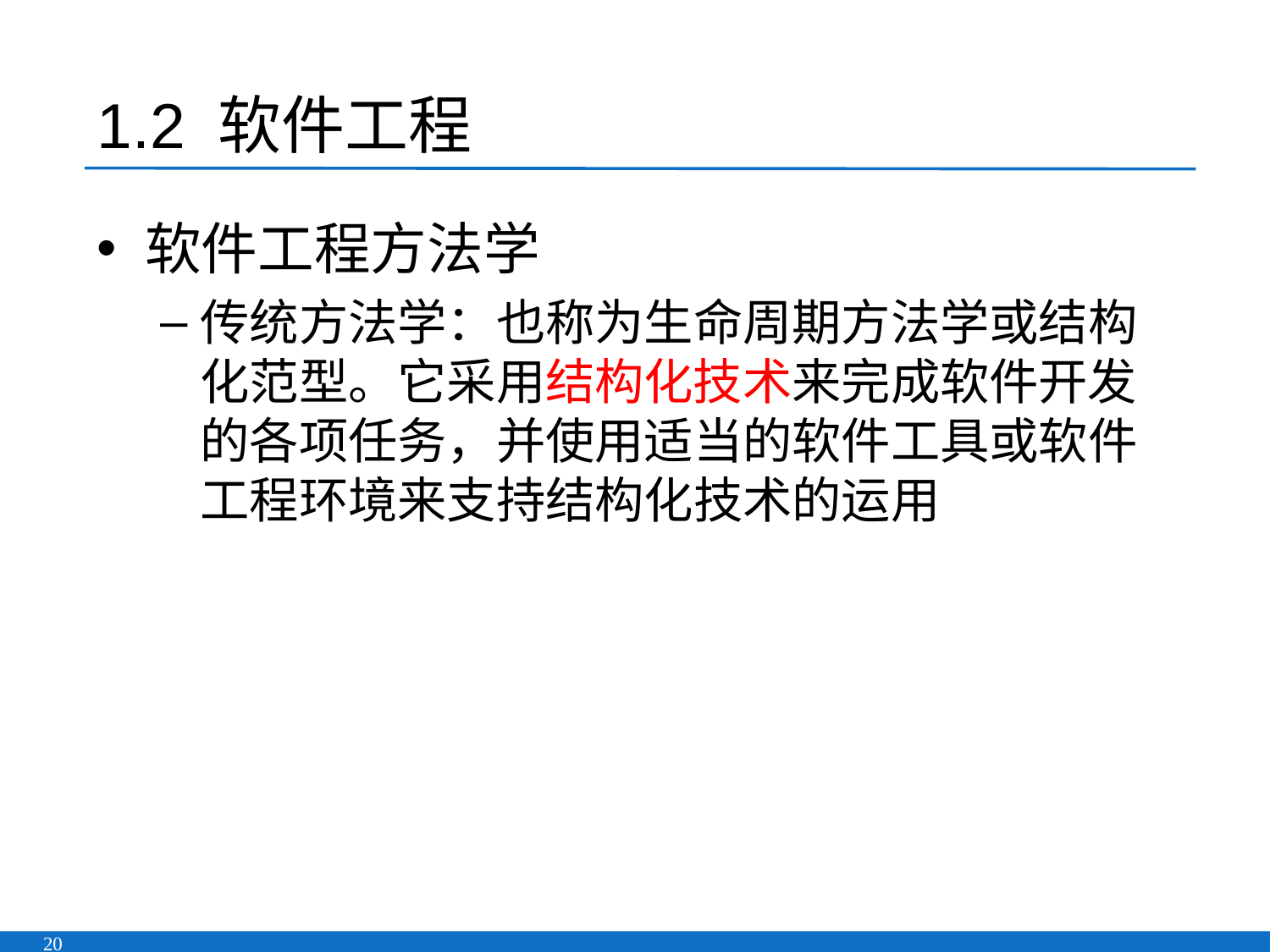

# 1.2 软件工程
软件工程方法学
传统方法学：也称为生命周期方法学或结构化范型。它采用结构化技术来完成软件开发的各项任务，并使用适当的软件工具或软件工程环境来支持结构化技术的运用
20